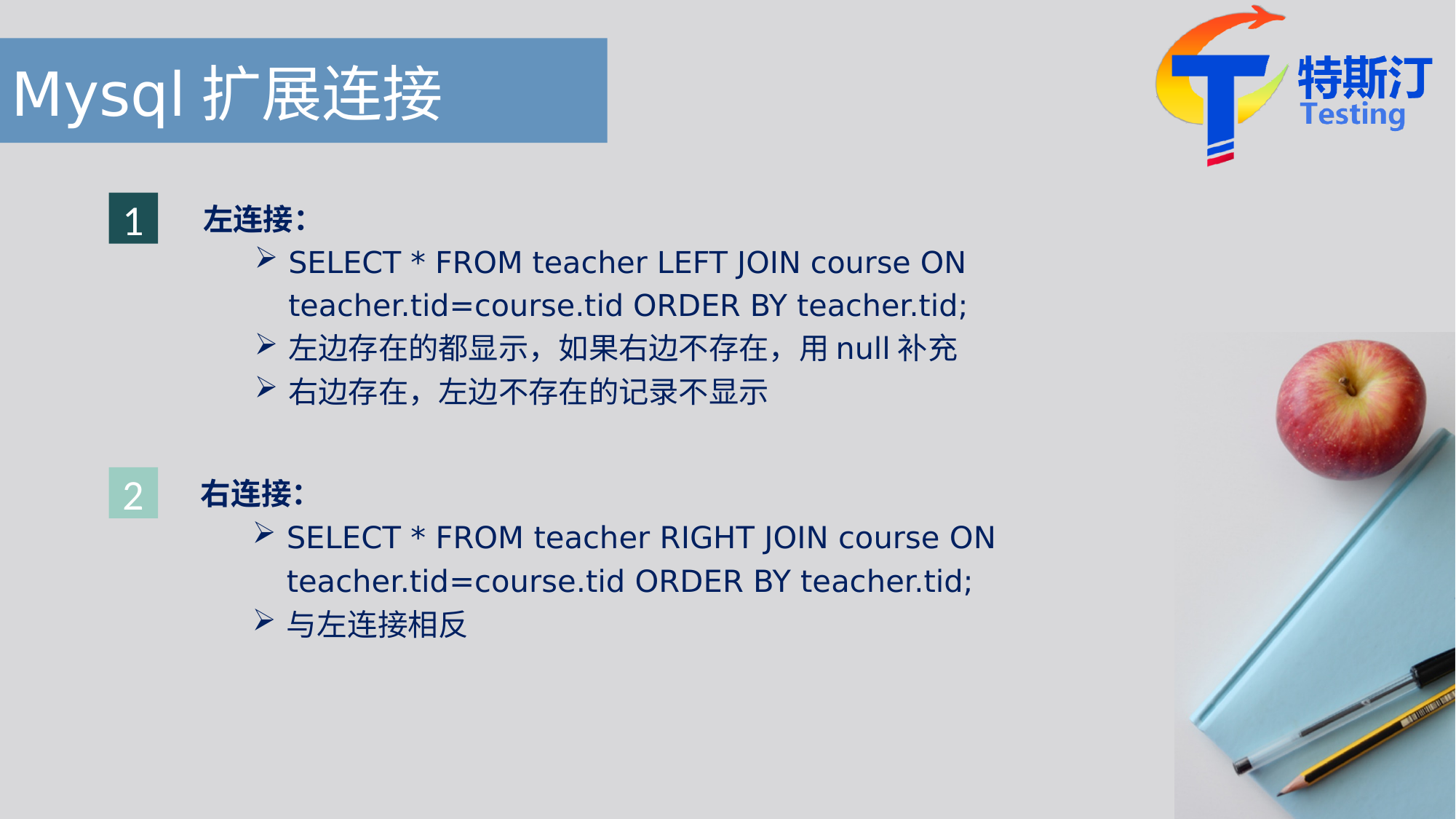

# Mysql扩展连接
左连接：
SELECT * FROM teacher LEFT JOIN course ON teacher.tid=course.tid ORDER BY teacher.tid;
左边存在的都显示，如果右边不存在，用null补充
右边存在，左边不存在的记录不显示
1
右连接：
SELECT * FROM teacher RIGHT JOIN course ON teacher.tid=course.tid ORDER BY teacher.tid;
与左连接相反
2